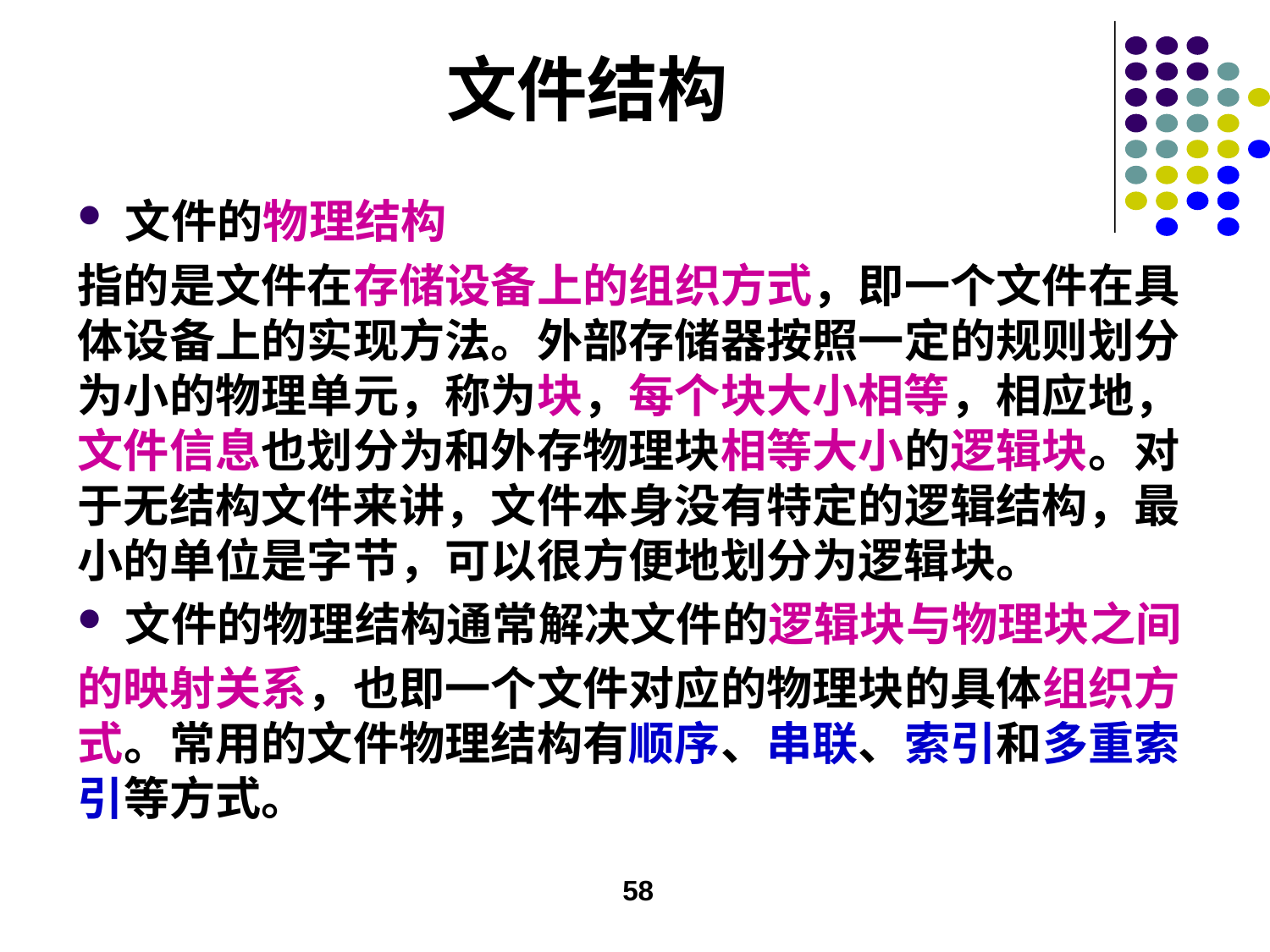

# 文件结构
文件的物理结构
指的是文件在存储设备上的组织方式，即一个文件在具体设备上的实现方法。外部存储器按照一定的规则划分为小的物理单元，称为块，每个块大小相等，相应地，文件信息也划分为和外存物理块相等大小的逻辑块。对于无结构文件来讲，文件本身没有特定的逻辑结构，最小的单位是字节，可以很方便地划分为逻辑块。
文件的物理结构通常解决文件的逻辑块与物理块之间
的映射关系，也即一个文件对应的物理块的具体组织方式。常用的文件物理结构有顺序、串联、索引和多重索引等方式。
58